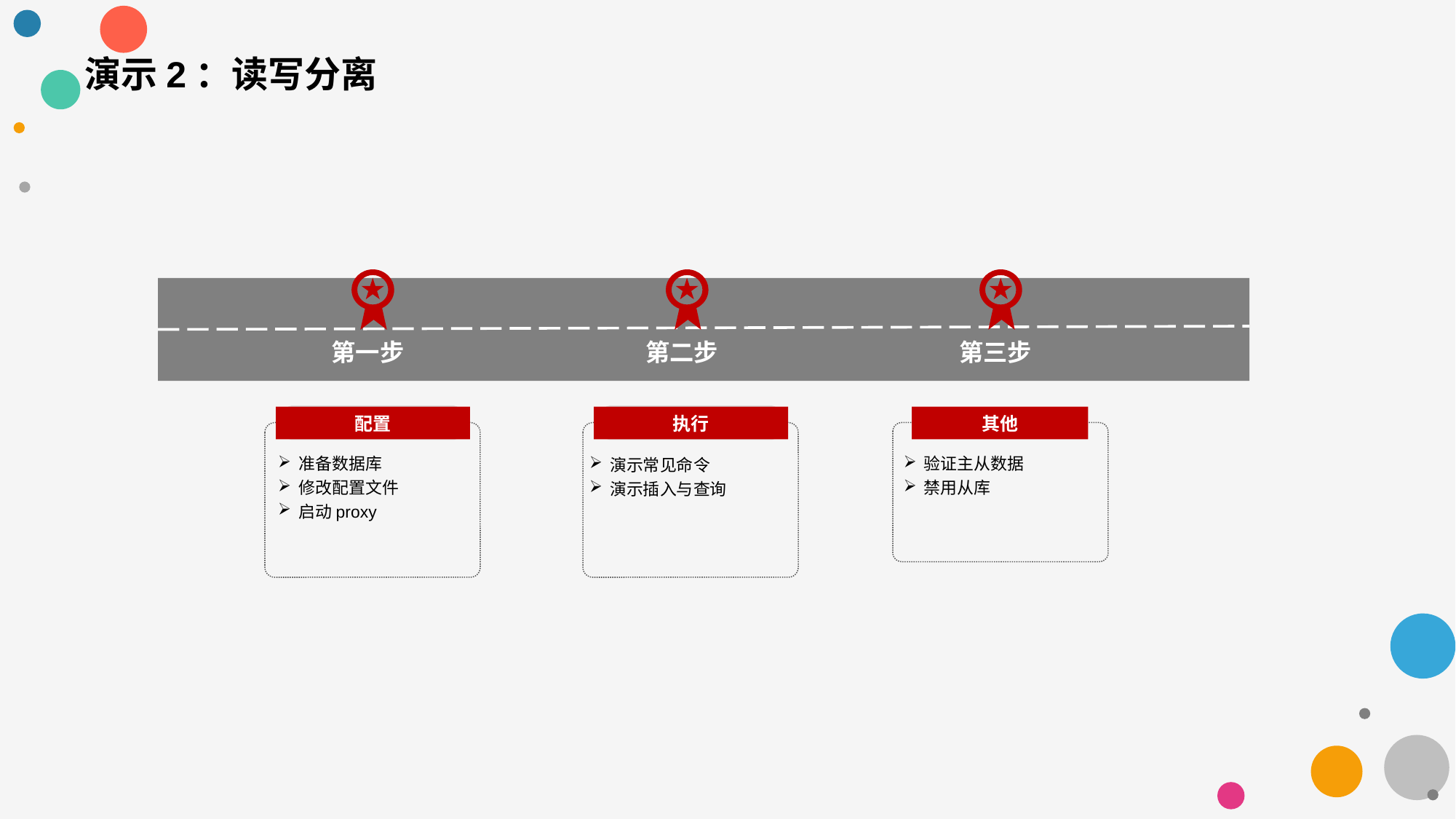

演示2：读写分离

第一步
第二步
第三步
配置

执行

其他

验证主从数据
禁用从库
准备数据库
修改配置文件
启动proxy
演示常见命令
演示插入与查询